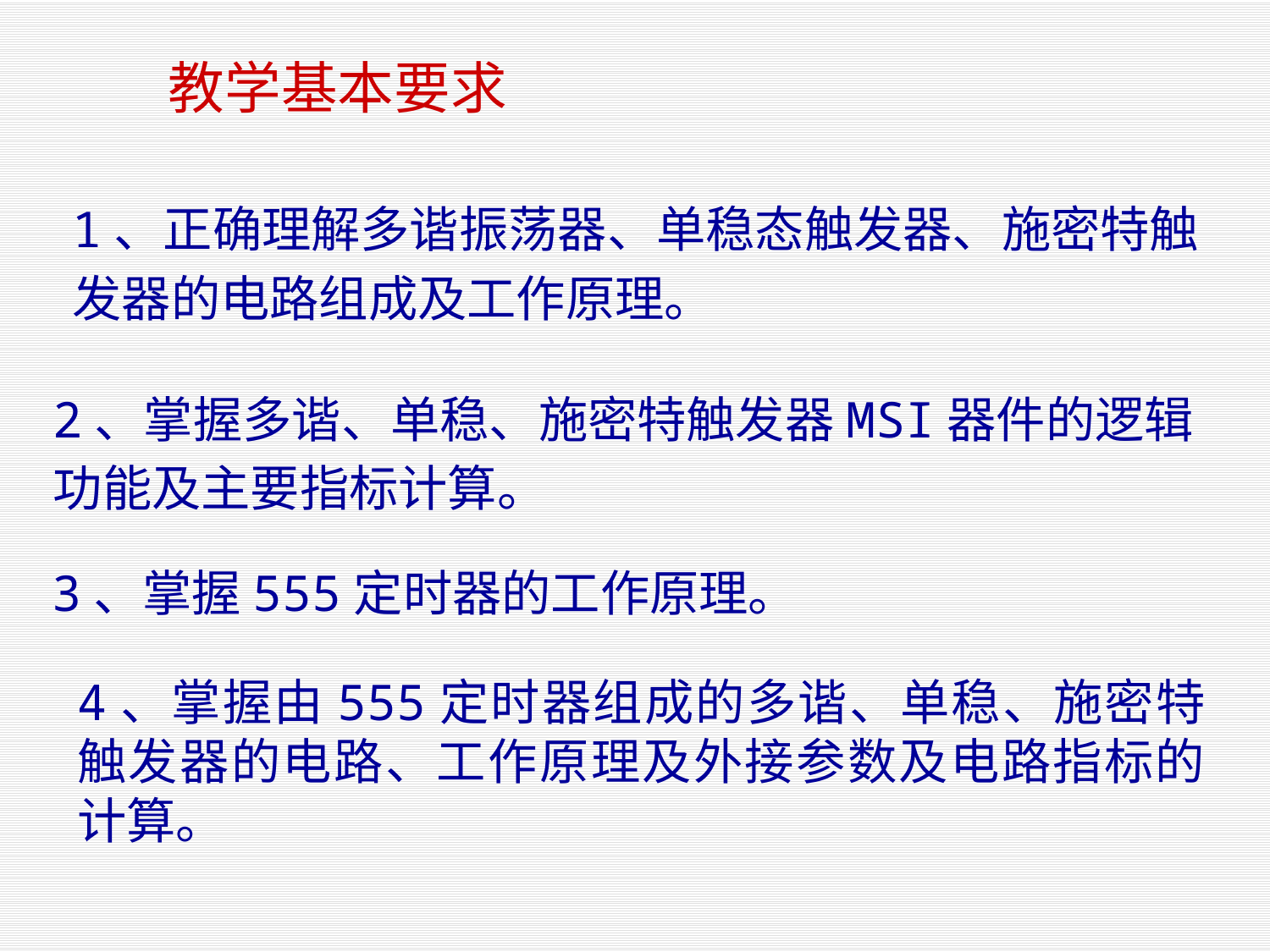

教学基本要求
1、正确理解多谐振荡器、单稳态触发器、施密特触
发器的电路组成及工作原理。
2、掌握多谐、单稳、施密特触发器MSI器件的逻辑
功能及主要指标计算。
3、掌握555定时器的工作原理。
4、掌握由555定时器组成的多谐、单稳、施密特触发器的电路、工作原理及外接参数及电路指标的计算。